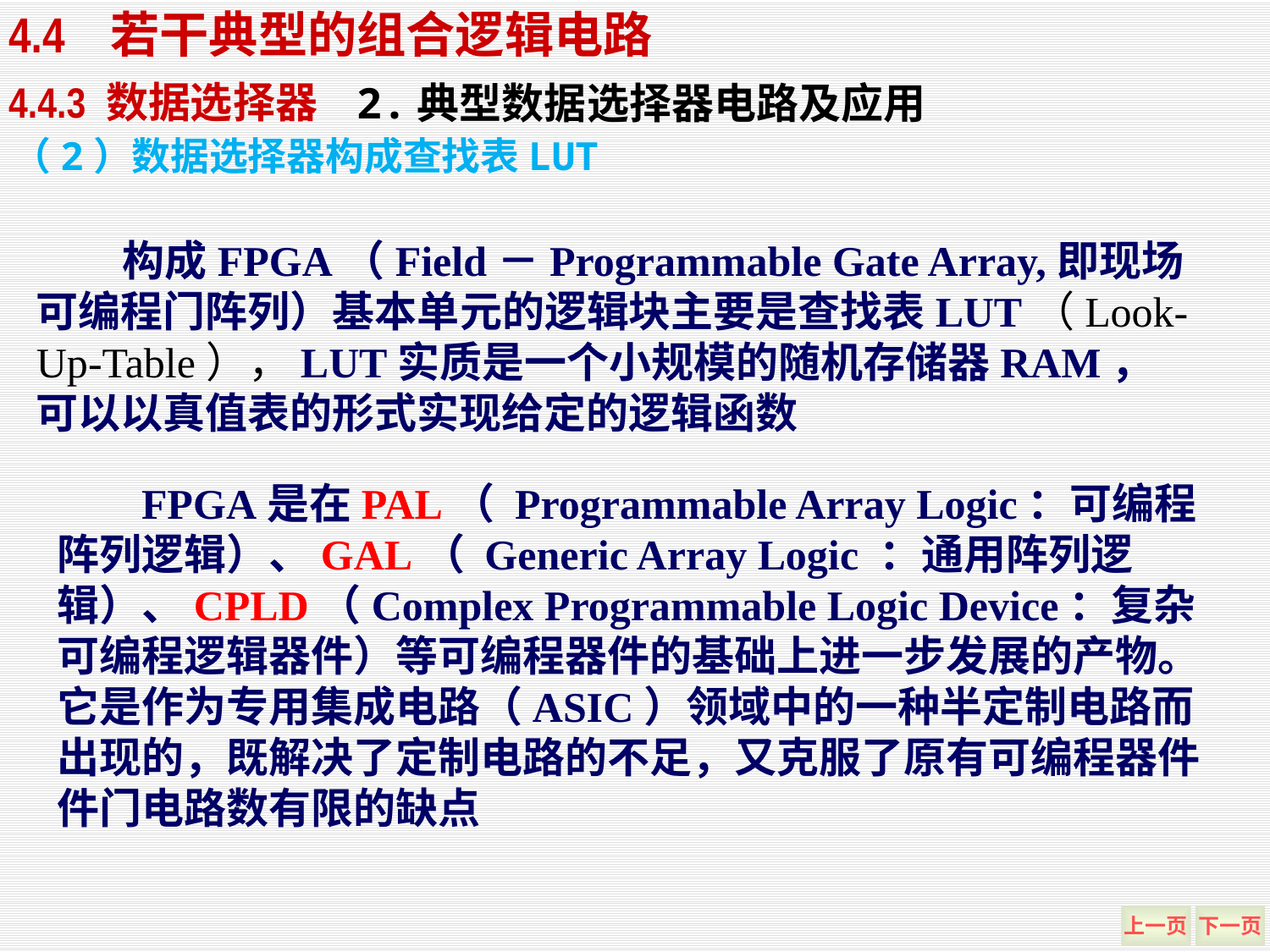

4.4   若干典型的组合逻辑电路
2.典型数据选择器电路及应用
4.4.3 数据选择器
（2）数据选择器构成查找表LUT
        构成FPGA（Field－Programmable Gate Array,即现场可编程门阵列）基本单元的逻辑块主要是查找表LUT（Look-Up-Table），LUT实质是一个小规模的随机存储器RAM，可以以真值表的形式实现给定的逻辑函数
        FPGA是在PAL（ Programmable Array Logic：可编程阵列逻辑）、GAL（ Generic Array Logic ：通用阵列逻辑）、CPLD（Complex Programmable Logic Device：复杂可编程逻辑器件）等可编程器件的基础上进一步发展的产物。它是作为专用集成电路（ASIC）领域中的一种半定制电路而出现的，既解决了定制电路的不足，又克服了原有可编程器件件门电路数有限的缺点